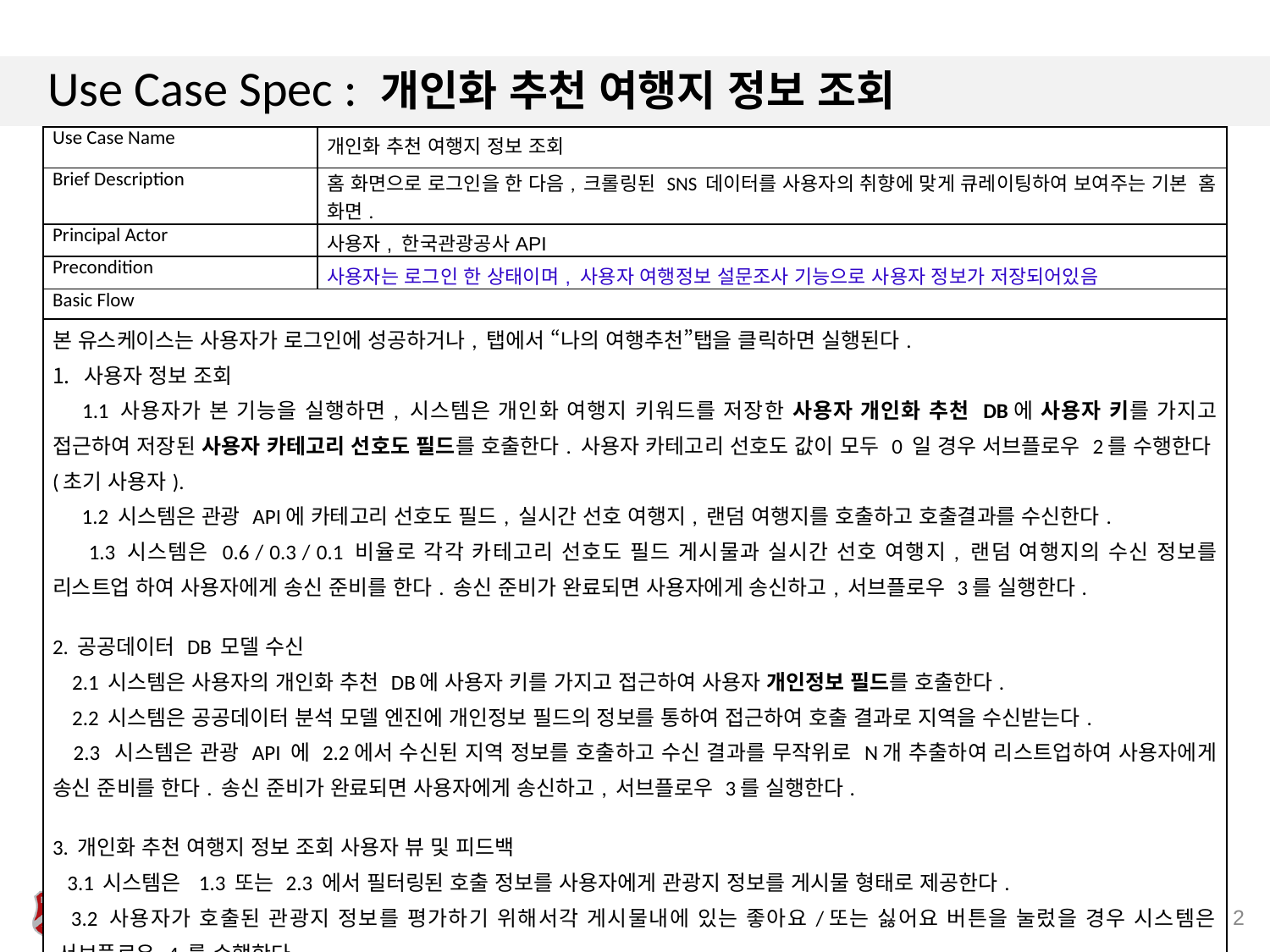

# Use Case Spec : 개인화 추천 여행지 정보 조회
| Use Case Name | 개인화 추천 여행지 정보 조회 |
| --- | --- |
| Brief Description | 홈 화면으로 로그인을 한 다음, 크롤링된 SNS 데이터를 사용자의 취향에 맞게 큐레이팅하여 보여주는 기본 홈 화면. |
| Principal Actor | 사용자, 한국관광공사API |
| Precondition | 사용자는 로그인 한 상태이며, 사용자 여행정보 설문조사 기능으로 사용자 정보가 저장되어있음 |
| Basic Flow |  |
| 본 유스케이스는 사용자가 로그인에 성공하거나, 탭에서 “나의 여행추천”탭을 클릭하면 실행된다. 사용자 정보 조회 1.1 사용자가 본 기능을 실행하면, 시스템은 개인화 여행지 키워드를 저장한 사용자 개인화 추천 DB에 사용자 키를 가지고 접근하여 저장된 사용자 카테고리 선호도 필드를 호출한다. 사용자 카테고리 선호도 값이 모두 0 일 경우 서브플로우 2를 수행한다(초기 사용자). 1.2 시스템은 관광 API에 카테고리 선호도 필드, 실시간 선호 여행지, 랜덤 여행지를 호출하고 호출결과를 수신한다. 1.3 시스템은 0.6 / 0.3 / 0.1 비율로 각각 카테고리 선호도 필드 게시물과 실시간 선호 여행지, 랜덤 여행지의 수신 정보를 리스트업 하여 사용자에게 송신 준비를 한다. 송신 준비가 완료되면 사용자에게 송신하고, 서브플로우 3를 실행한다. 2. 공공데이터 DB 모델 수신 2.1 시스템은 사용자의 개인화 추천 DB에 사용자 키를 가지고 접근하여 사용자 개인정보 필드를 호출한다. 2.2 시스템은 공공데이터 분석 모델 엔진에 개인정보 필드의 정보를 통하여 접근하여 호출 결과로 지역을 수신받는다. 2.3 시스템은 관광 API 에 2.2에서 수신된 지역 정보를 호출하고 수신 결과를 무작위로 N개 추출하여 리스트업하여 사용자에게 송신 준비를 한다. 송신 준비가 완료되면 사용자에게 송신하고, 서브플로우 3를 실행한다. 3. 개인화 추천 여행지 정보 조회 사용자 뷰 및 피드백 3.1 시스템은 1.3 또는 2.3 에서 필터링된 호출 정보를 사용자에게 관광지 정보를 게시물 형태로 제공한다. 3.2 사용자가 호출된 관광지 정보를 평가하기 위해서각 게시물내에 있는 좋아요/또는 싫어요 버튼을 눌렀을 경우 시스템은 서브플로우 4 를 수행한다. |  |
2